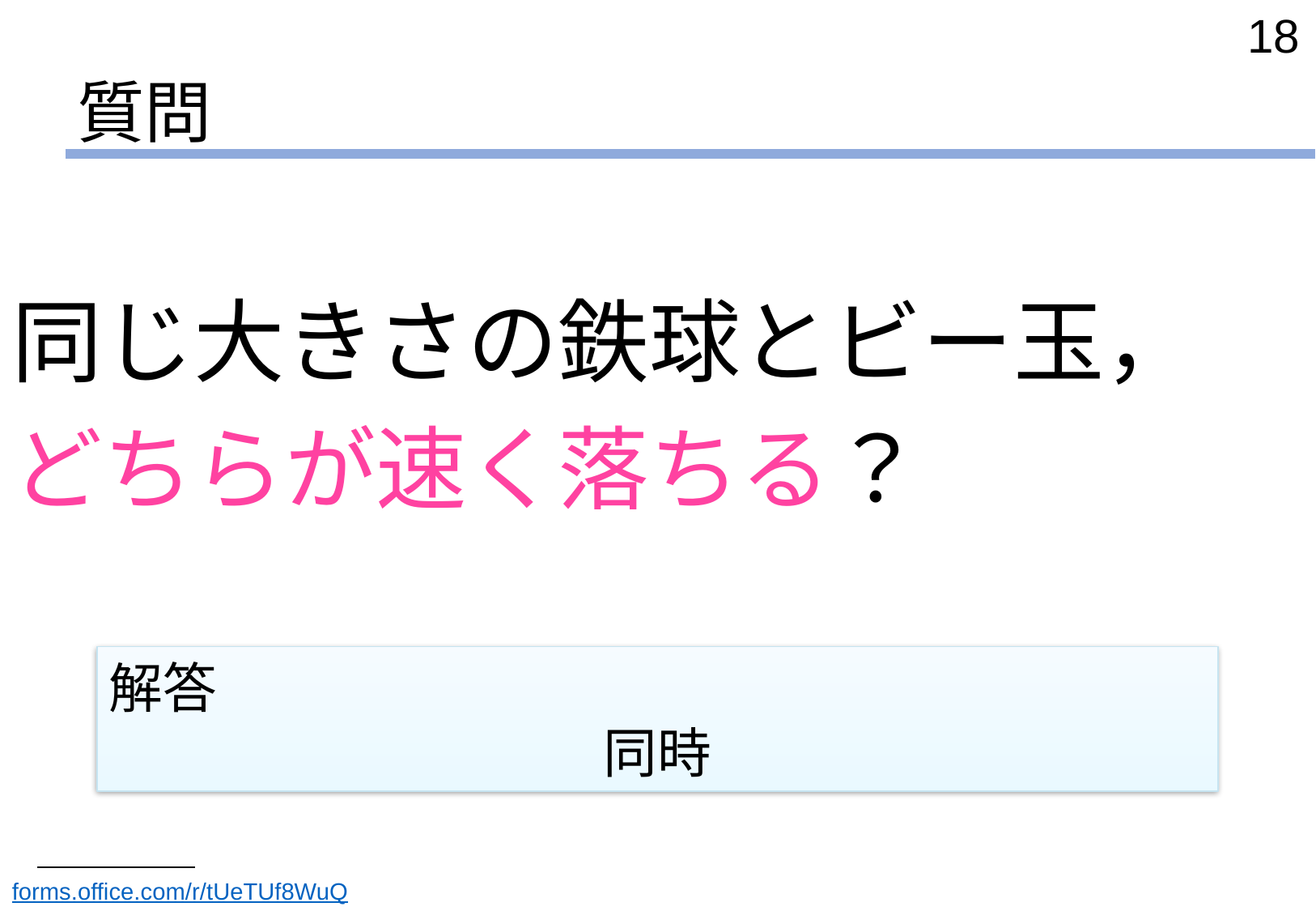

18
# 質問
同じ大きさの鉄球とビー玉，
どちらが速く落ちる？
解答
同時
forms.office.com/r/tUeTUf8WuQ